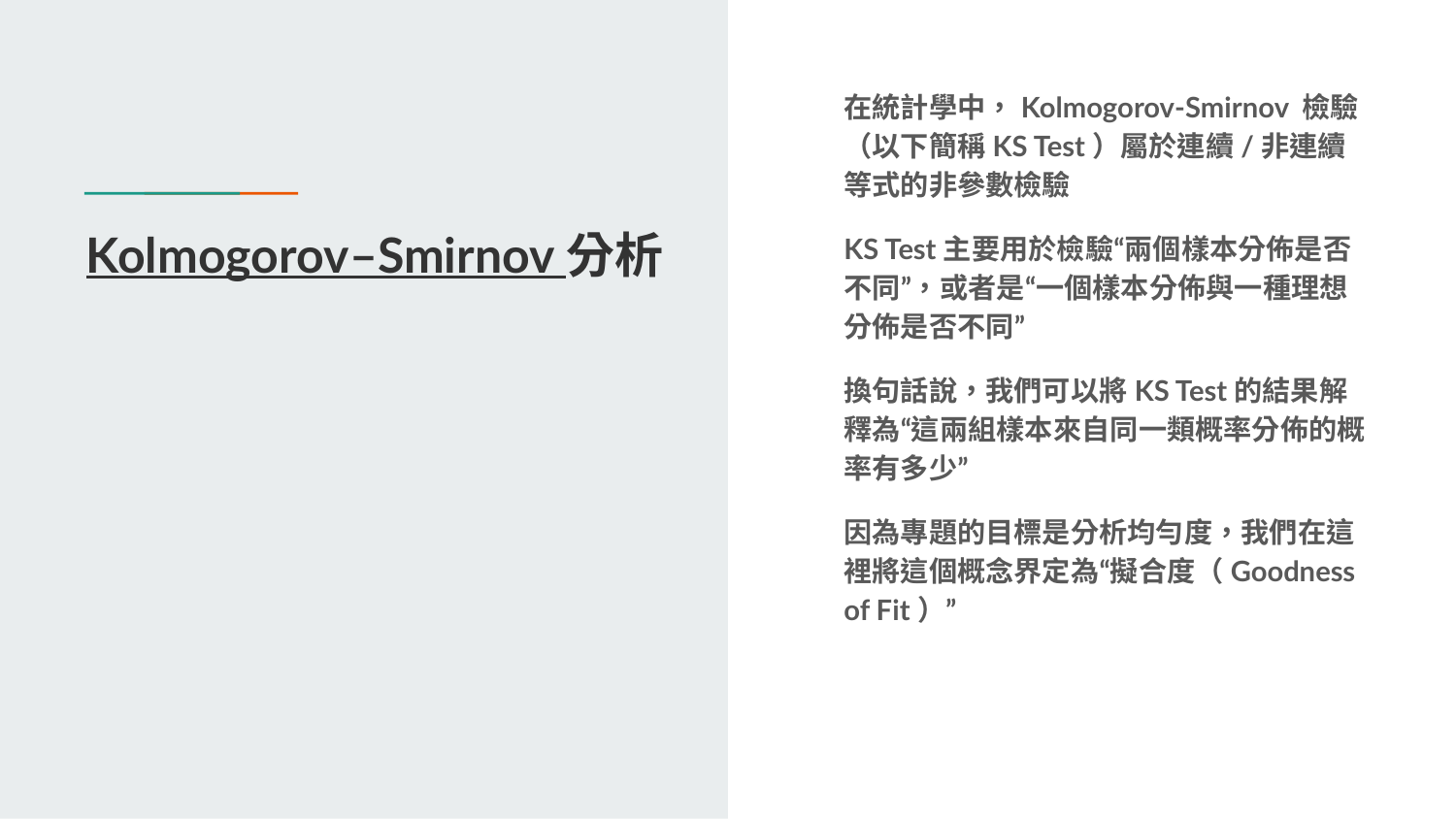

在統計學中，Kolmogorov-Smirnov 檢驗（以下簡稱KS Test）屬於連續/非連續等式的非參數檢驗
KS Test主要用於檢驗“兩個樣本分佈是否不同”，或者是“一個樣本分佈與一種理想分佈是否不同”
換句話說，我們可以將KS Test的結果解釋為“這兩組樣本來自同一類概率分佈的概率有多少”
因為專題的目標是分析均勻度，我們在這裡將這個概念界定為“擬合度（Goodness of Fit）”
# Kolmogorov–Smirnov 分析